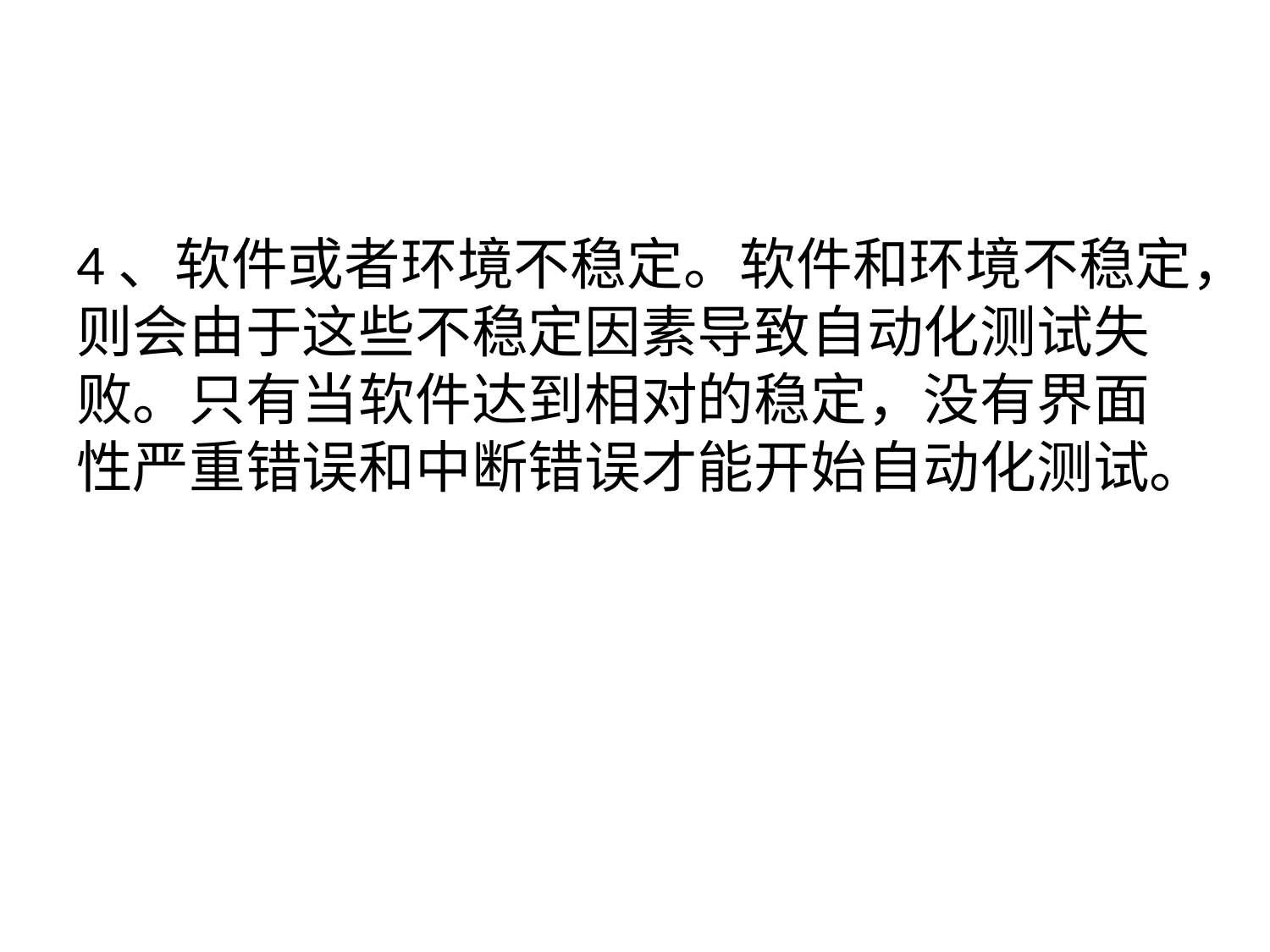

4、软件或者环境不稳定。软件和环境不稳定，则会由于这些不稳定因素导致自动化测试失败。只有当软件达到相对的稳定，没有界面性严重错误和中断错误才能开始自动化测试。